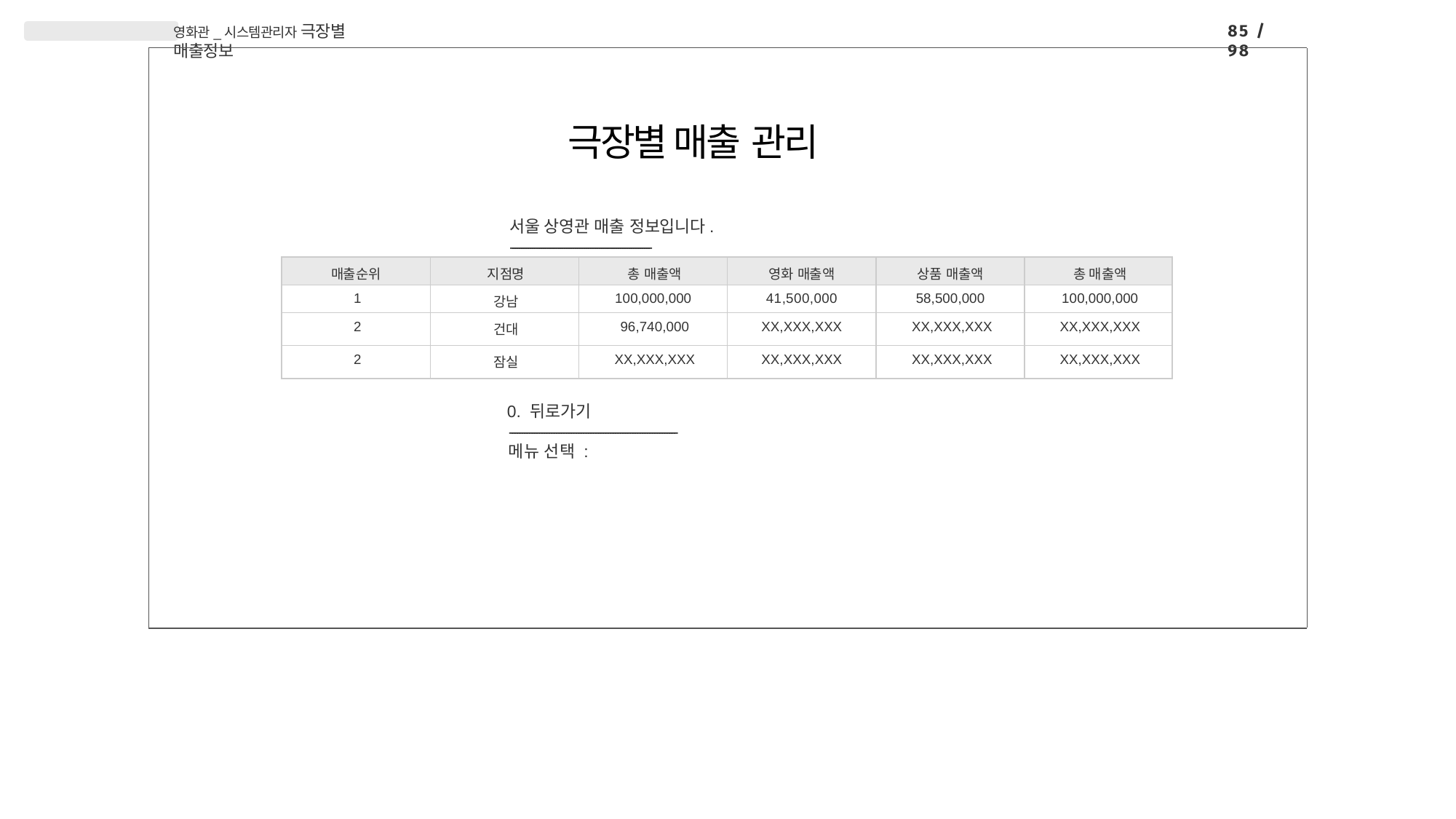

85 / 98
영화관_시스템관리자 극장별 매출정보

# 극장별 매출 관리
서울 상영관 매출 정보입니다.
-----------------------------------------------------------------
| 매출순위 | 지점명 | 총 매출액 | 영화 매출액 | 상품 매출액 | 총 매출액 |
| --- | --- | --- | --- | --- | --- |
| 1 | 강남 | 100,000,000 | 41,500,000 | 58,500,000 | 100,000,000 |
| 2 | 건대 | 96,740,000 | XX,XXX,XXX | XX,XXX,XXX | XX,XXX,XXX |
| 2 | 잠실 | XX,XXX,XXX | XX,XXX,XXX | XX,XXX,XXX | XX,XXX,XXX |

0. 뒤로가기
--------------------------------------------------------------------
메뉴 선택 :